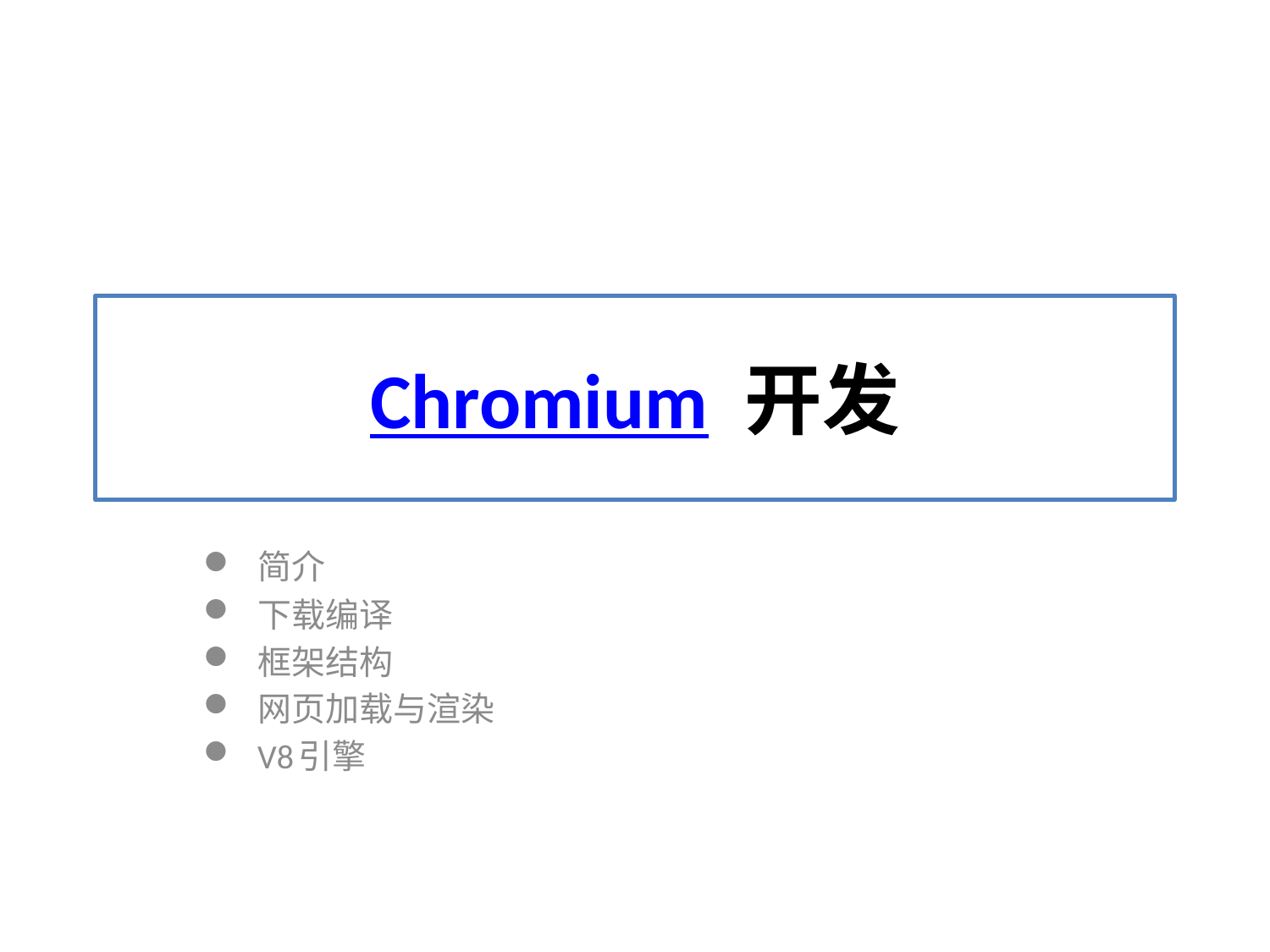

# Chromium 开发
简介
下载编译
框架结构
网页加载与渲染
V8引擎